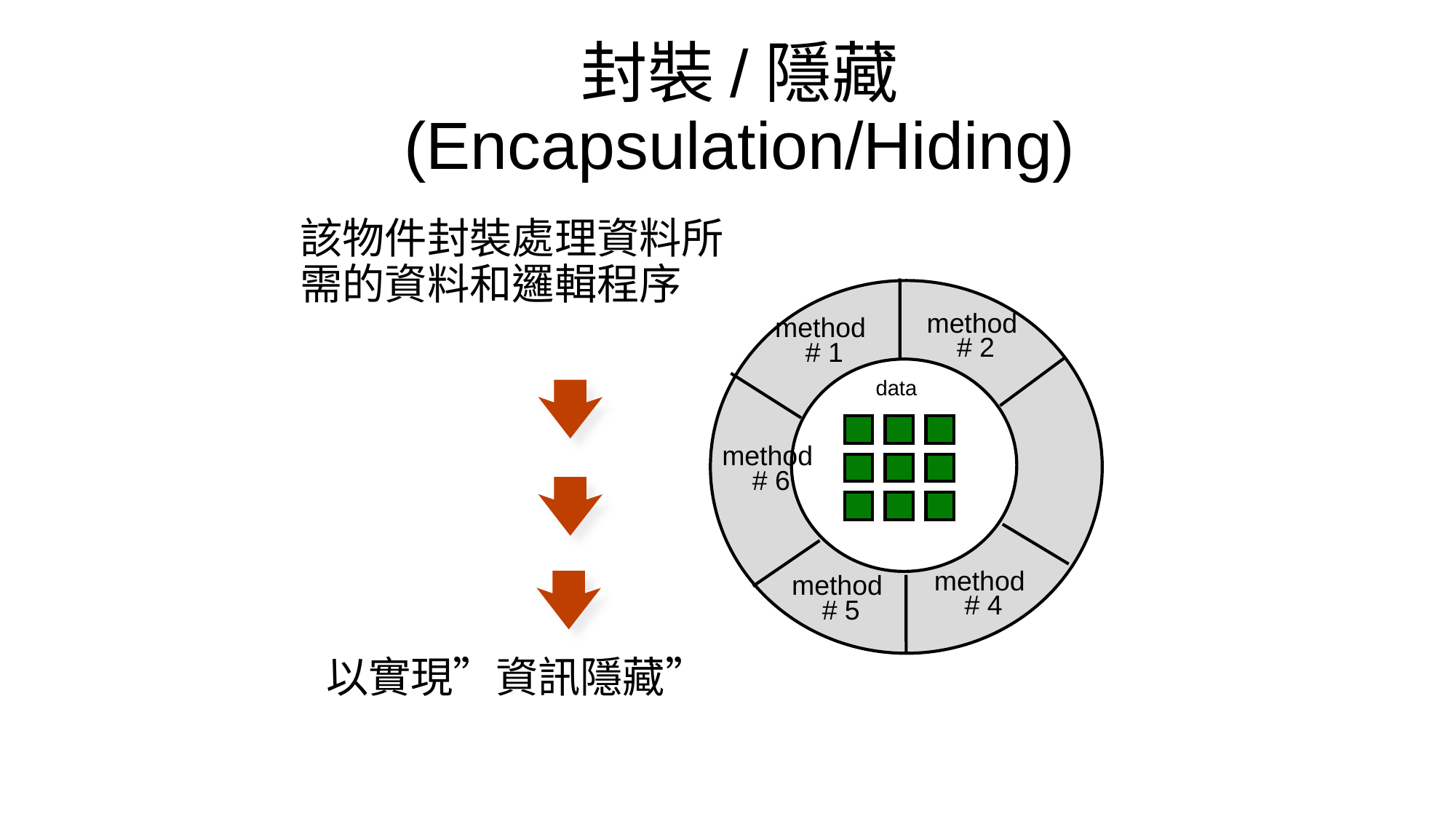

# 封裝/隱藏 (Encapsulation/Hiding)
該物件封裝處理資料所需的資料和邏輯程序

method
# 2
method
# 1

data

method
# 6

method
# 4

method
# 5

以實現”資訊隱藏”